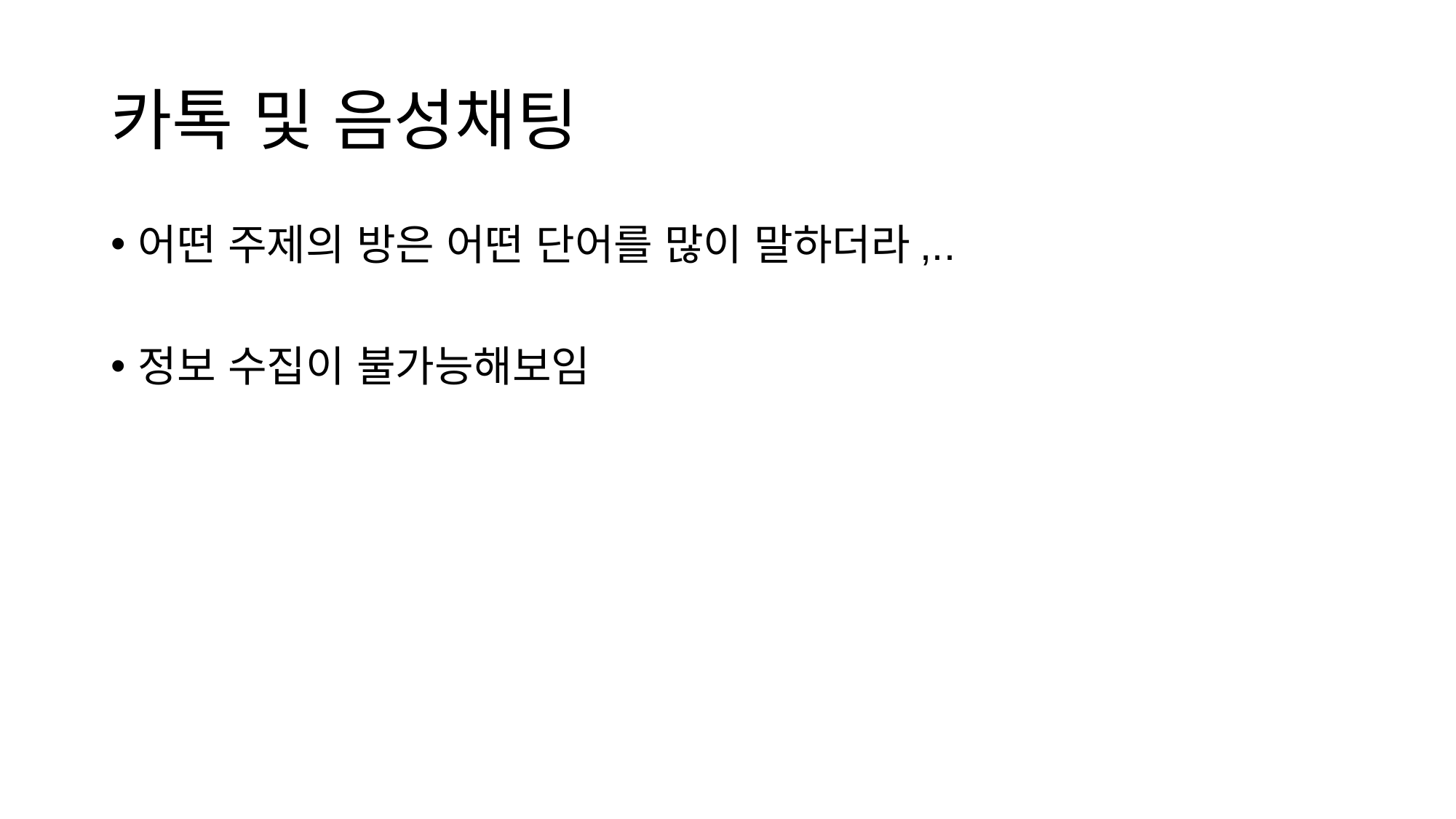

# 카톡 및 음성채팅
어떤 주제의 방은 어떤 단어를 많이 말하더라,..

정보 수집이 불가능해보임